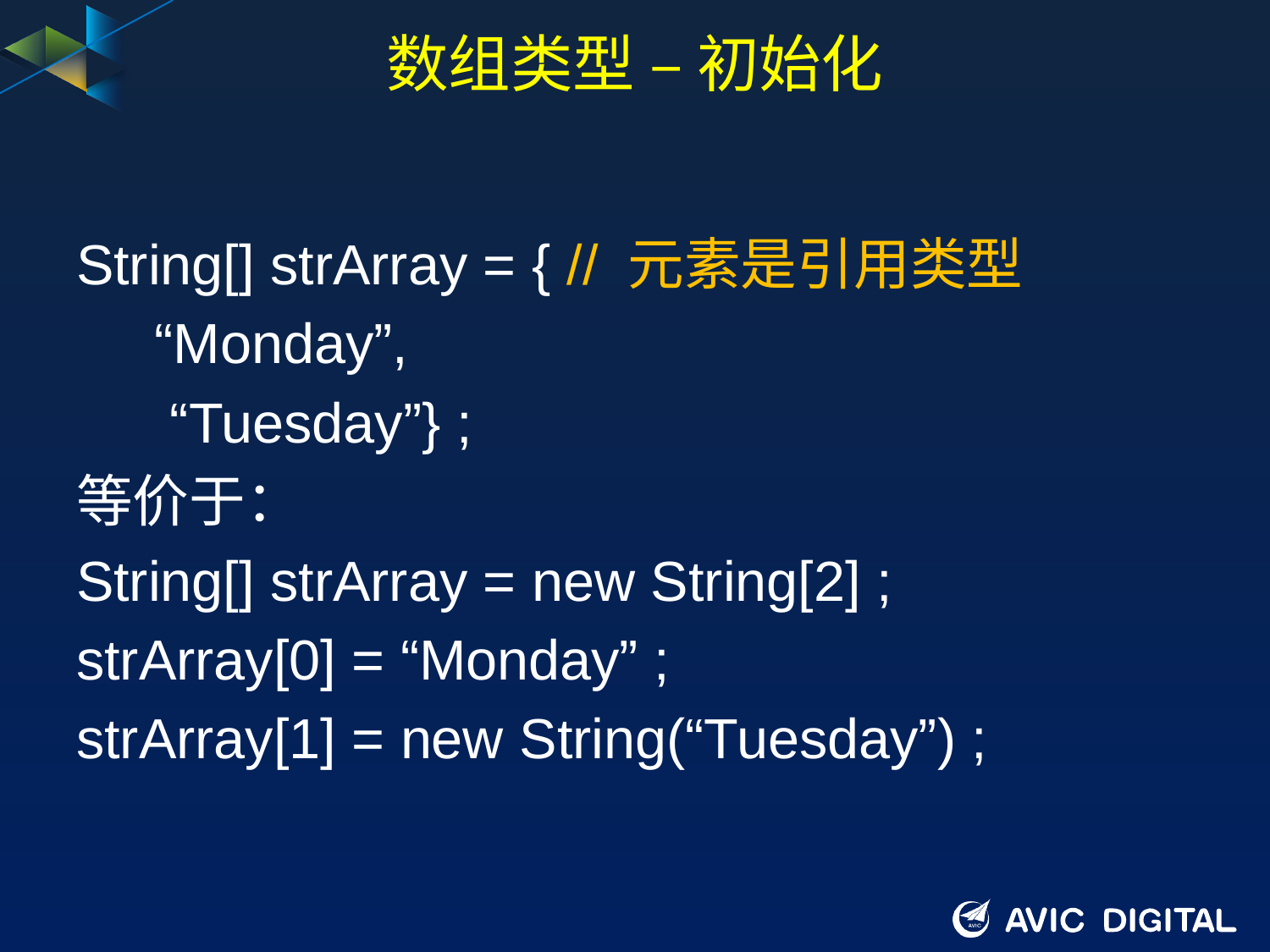

# 数组类型 – 初始化
String[] strArray = { // 元素是引用类型
     “Monday”,
      “Tuesday”} ;
等价于：
String[] strArray = new String[2] ;
strArray[0] = “Monday” ;
strArray[1] = new String(“Tuesday”) ;